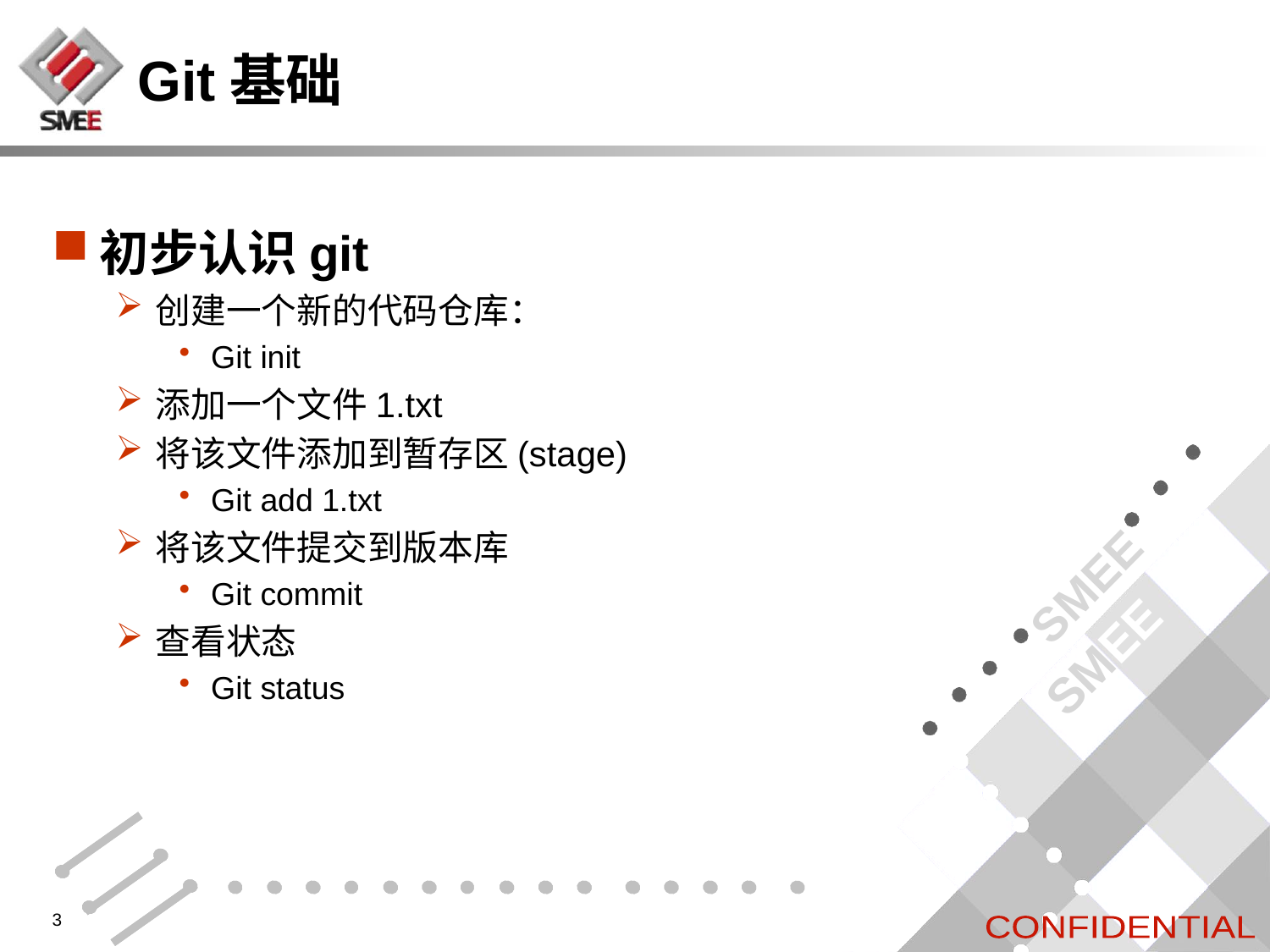

# Git基础
初步认识git
创建一个新的代码仓库：
Git init
添加一个文件1.txt
将该文件添加到暂存区(stage)
Git add 1.txt
将该文件提交到版本库
Git commit
查看状态
Git status

3